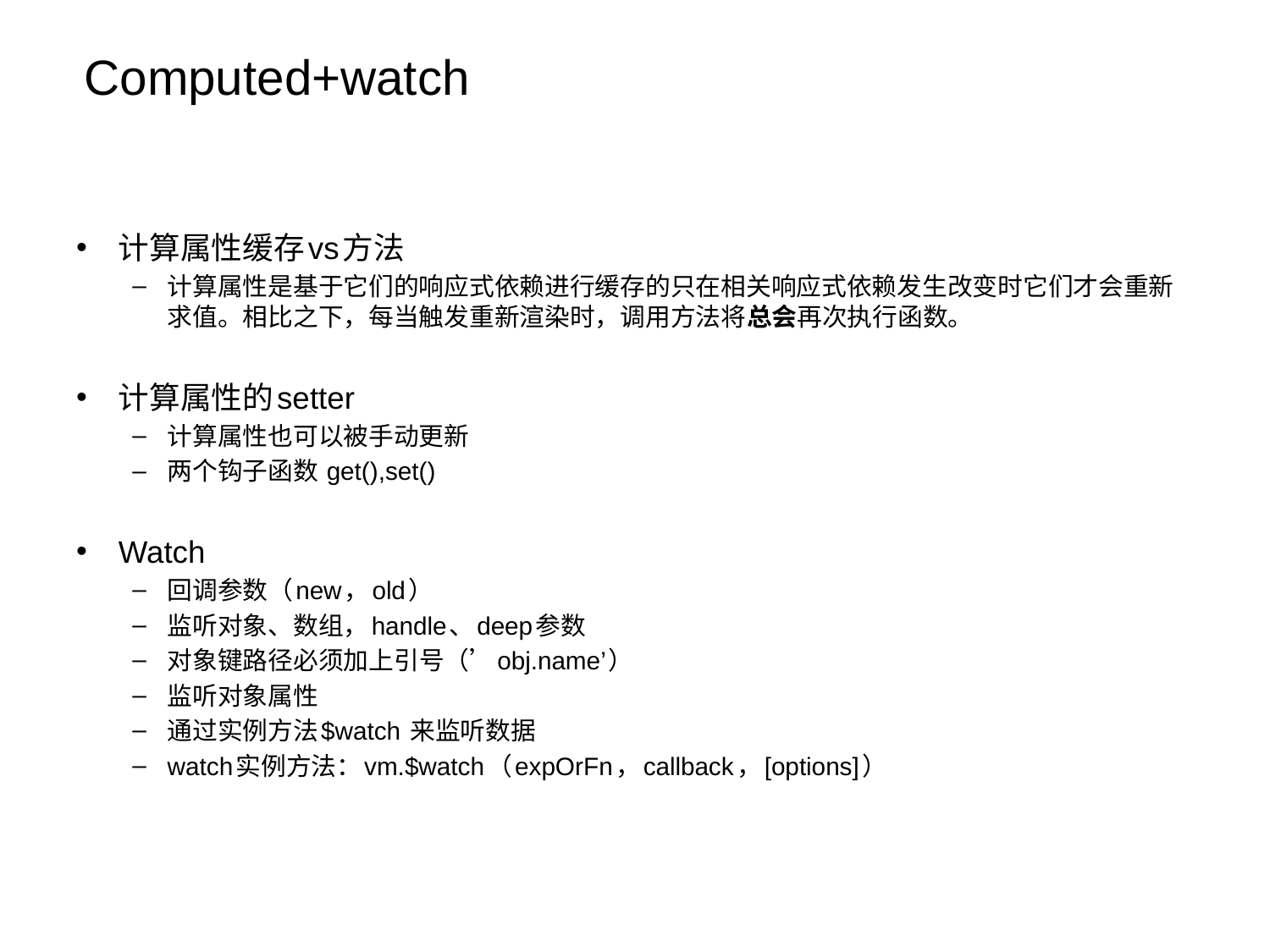

Computed+watch
计算属性缓存vs方法
计算属性是基于它们的响应式依赖进行缓存的只在相关响应式依赖发生改变时它们才会重新求值。相比之下，每当触发重新渲染时，调用方法将总会再次执行函数。

计算属性的setter
计算属性也可以被手动更新
两个钩子函数 get(),set()

Watch
回调参数（new，old）
监听对象、数组，handle、deep参数
对象键路径必须加上引号（’obj.name’）
监听对象属性
通过实例方法$watch 来监听数据
watch实例方法：vm.$watch（expOrFn，callback，[options]）